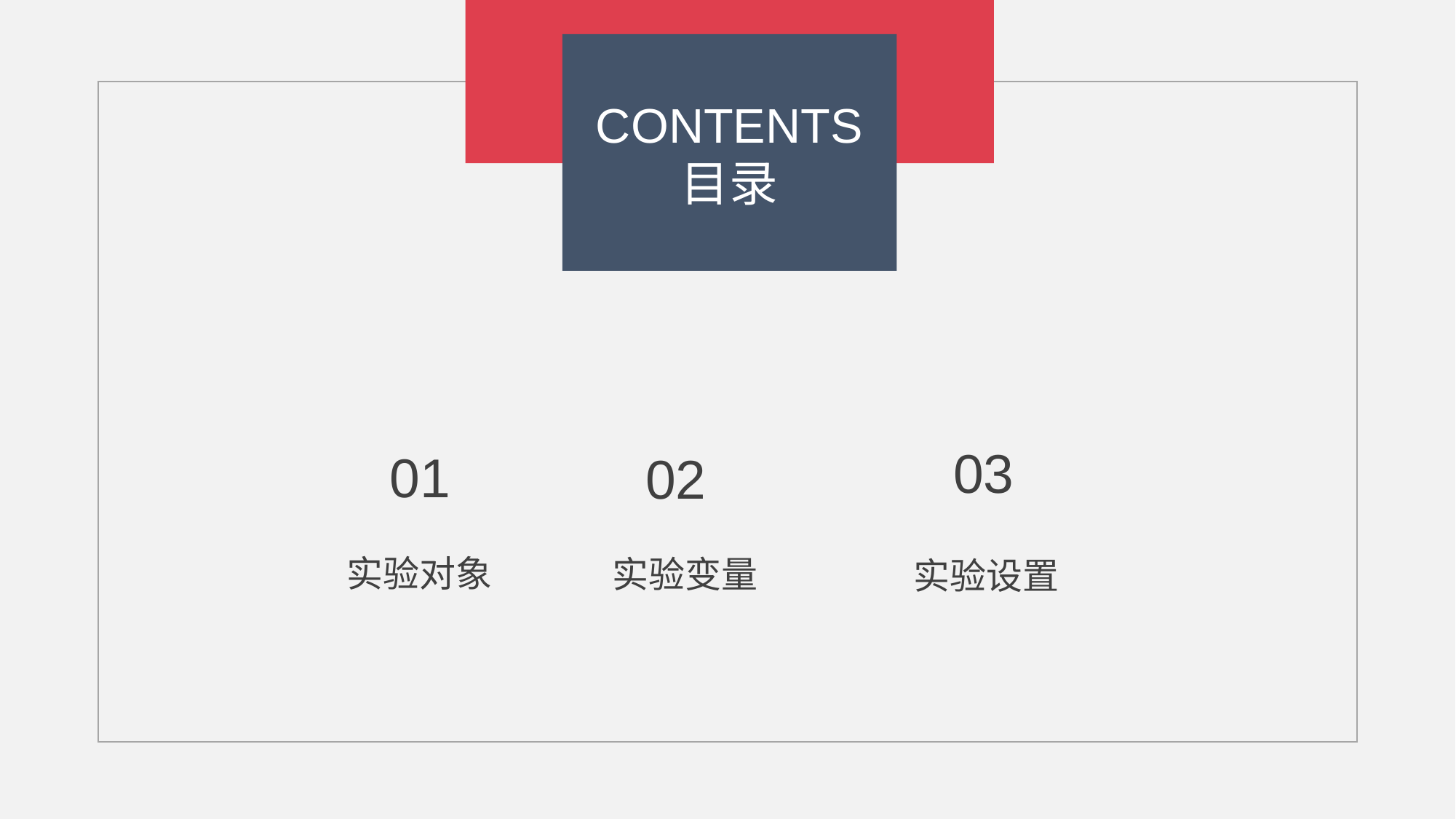

CONTENTS
目录

03
01
02
实验对象
实验变量
实验设置